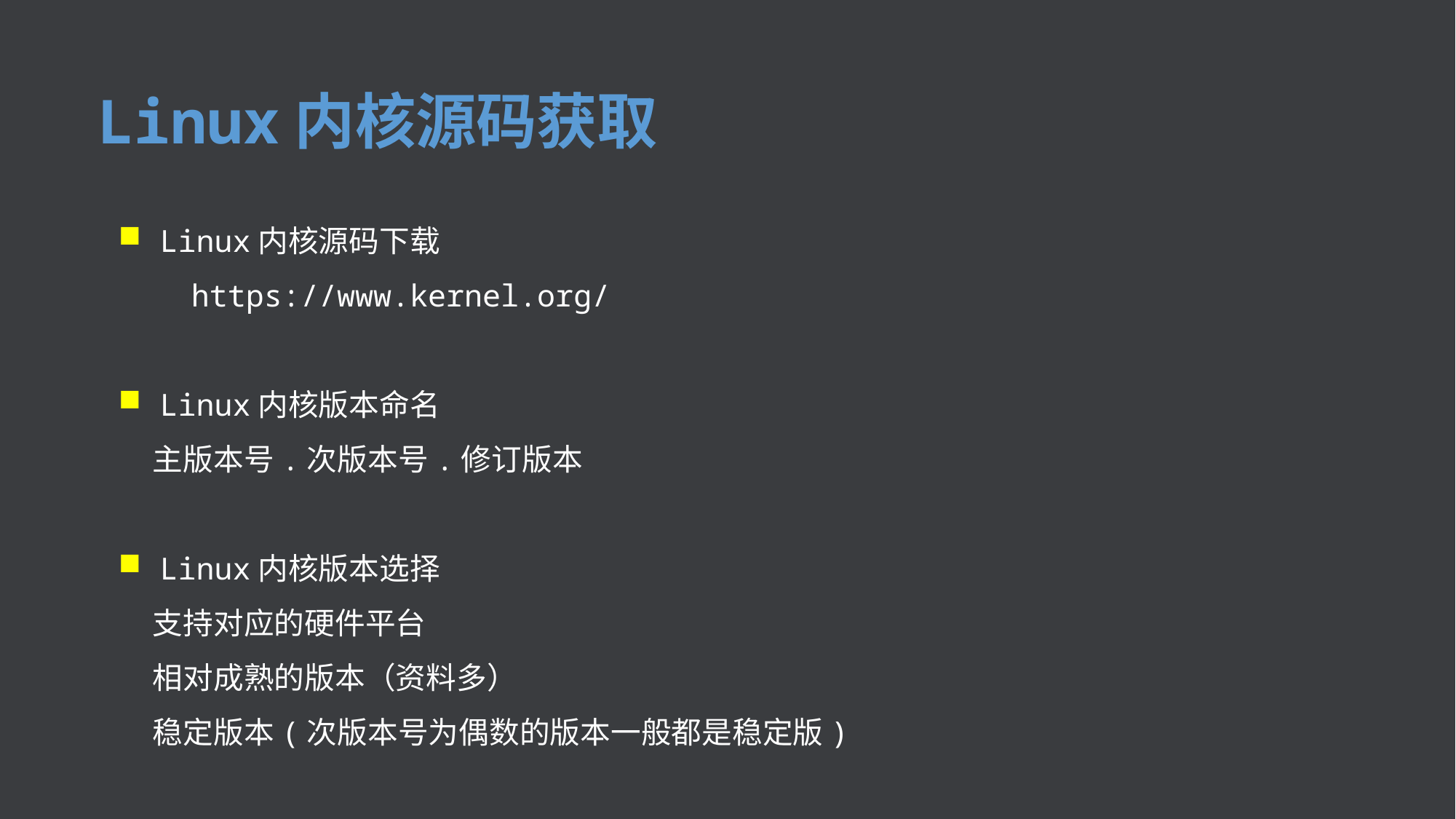

Linux内核源码获取

 Linux内核源码下载
    https://www.kernel.org/

 Linux内核版本命名
    主版本号.次版本号.修订版本

 Linux内核版本选择
    支持对应的硬件平台
    相对成熟的版本（资料多）
    稳定版本(次版本号为偶数的版本一般都是稳定版)